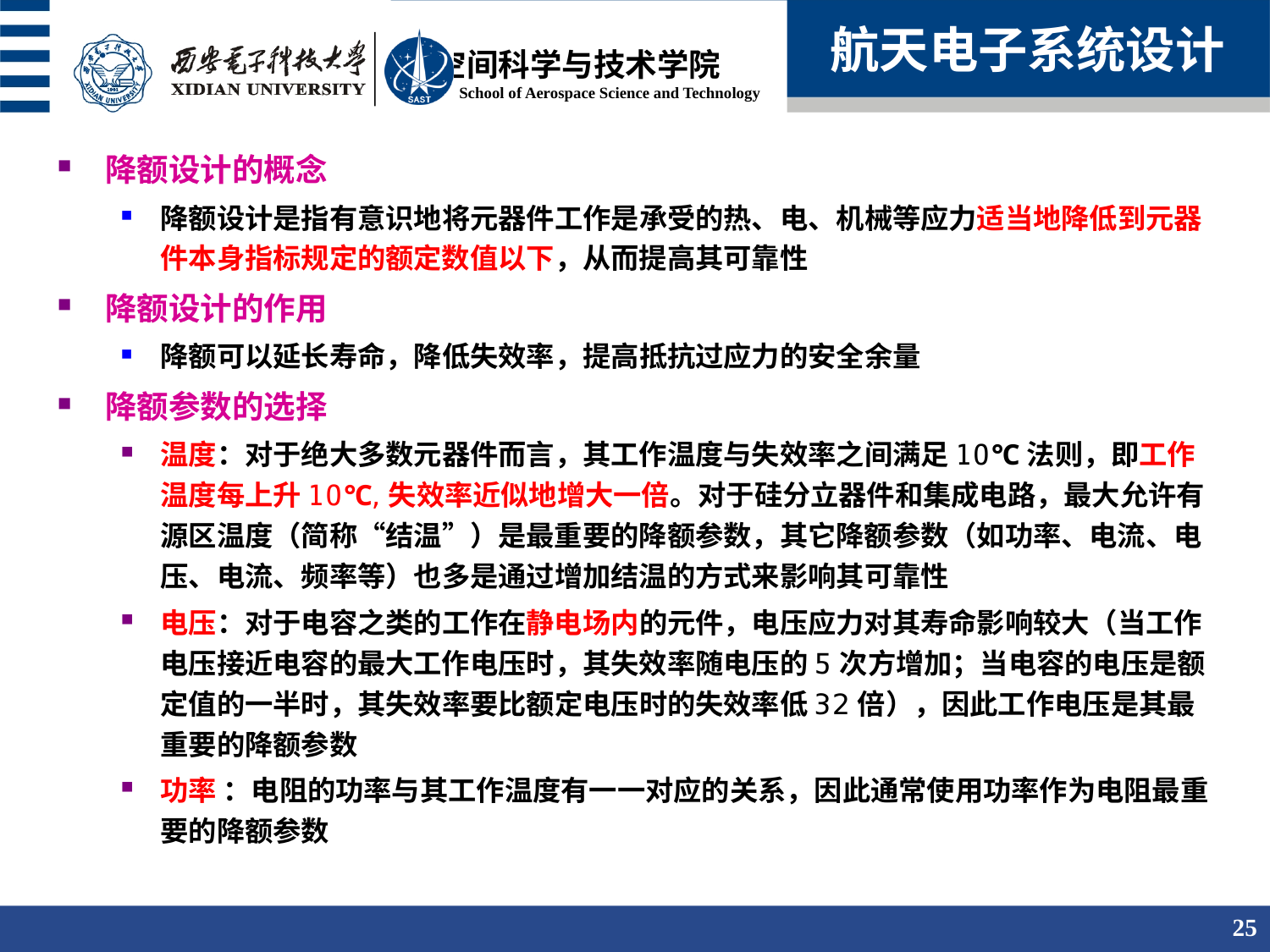

航天电子系统设计
降额设计的概念
降额设计是指有意识地将元器件工作是承受的热、电、机械等应力适当地降低到元器件本身指标规定的额定数值以下，从而提高其可靠性
降额设计的作用
降额可以延长寿命，降低失效率，提高抵抗过应力的安全余量
降额参数的选择
温度：对于绝大多数元器件而言，其工作温度与失效率之间满足10℃法则，即工作温度每上升10℃,失效率近似地增大一倍。对于硅分立器件和集成电路，最大允许有源区温度（简称“结温”）是最重要的降额参数，其它降额参数（如功率、电流、电压、电流、频率等）也多是通过增加结温的方式来影响其可靠性
电压：对于电容之类的工作在静电场内的元件，电压应力对其寿命影响较大（当工作电压接近电容的最大工作电压时，其失效率随电压的5次方增加；当电容的电压是额定值的一半时，其失效率要比额定电压时的失效率低32倍），因此工作电压是其最重要的降额参数
功率 ：电阻的功率与其工作温度有一一对应的关系，因此通常使用功率作为电阻最重要的降额参数